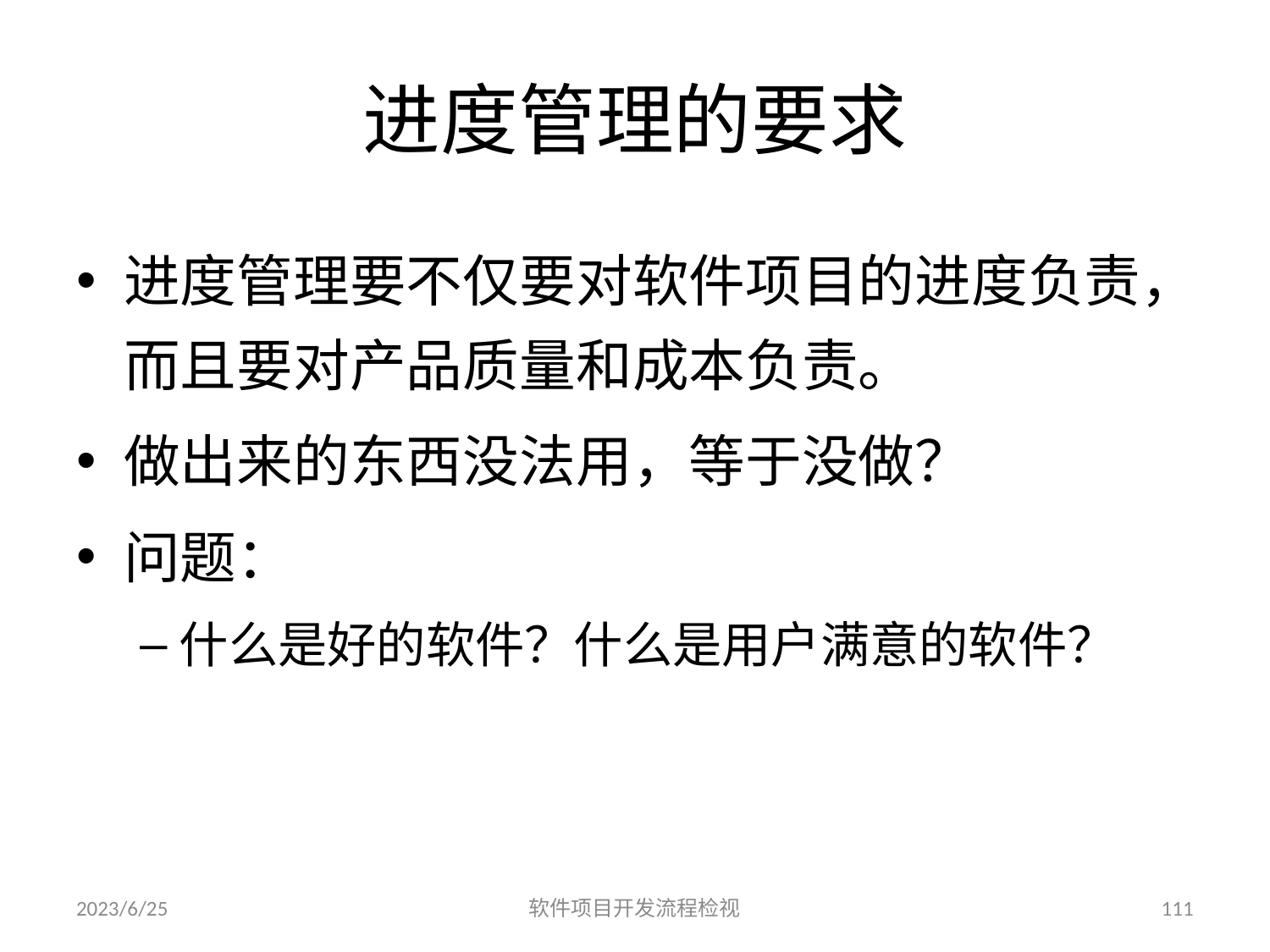

# 进度管理的要求
进度管理要不仅要对软件项目的进度负责，而且要对产品质量和成本负责。
做出来的东西没法用，等于没做？
问题：
什么是好的软件？什么是用户满意的软件？
2023/6/25
软件项目开发流程检视
111